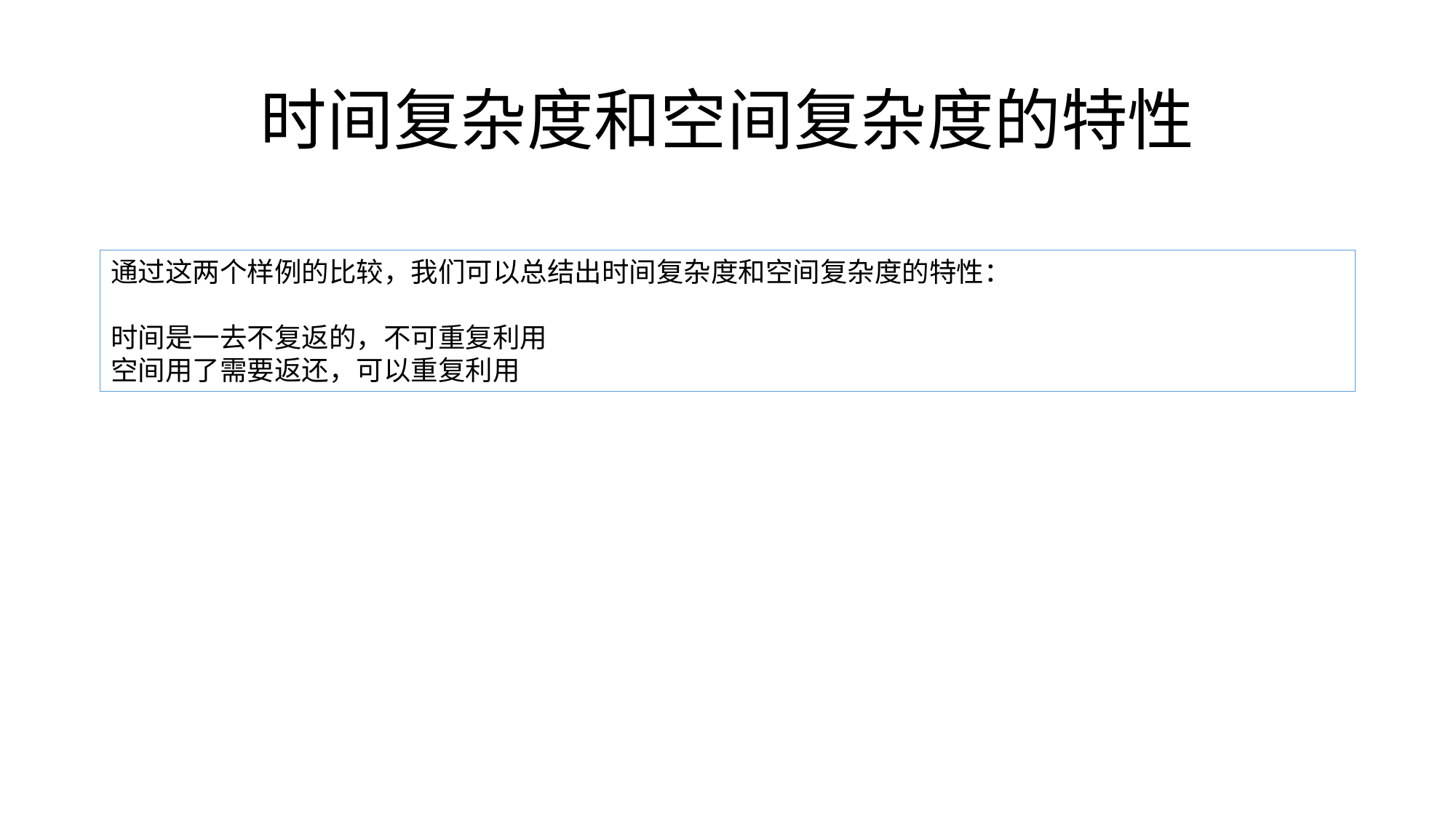

# 时间复杂度和空间复杂度的特性
通过这两个样例的比较，我们可以总结出时间复杂度和空间复杂度的特性：

时间是一去不复返的，不可重复利用
空间用了需要返还，可以重复利用